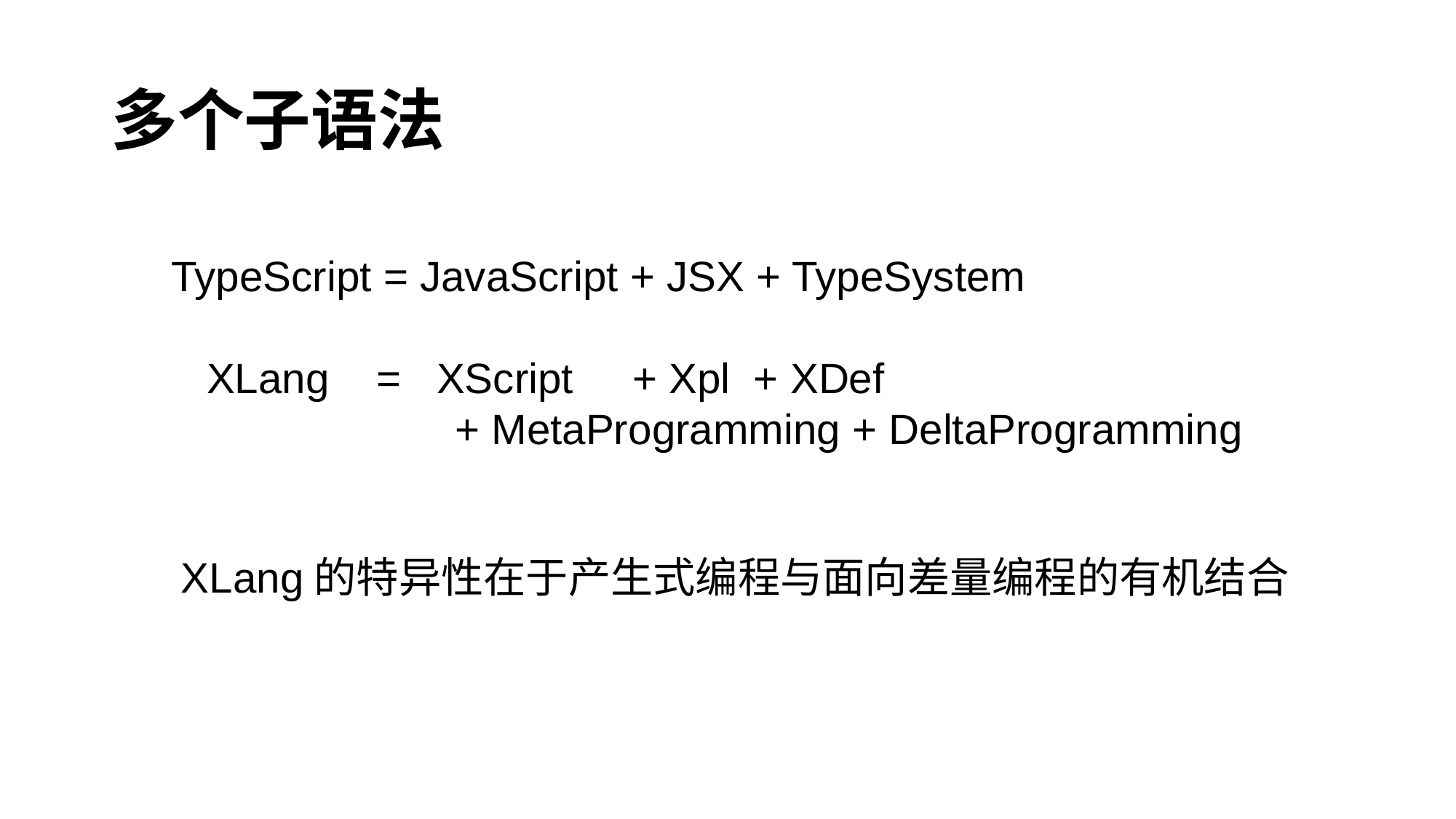

# 多个子语法
TypeScript = JavaScript + JSX + TypeSystem

   XLang    =   XScript     + Xpl  + XDef
                        + MetaProgramming + DeltaProgramming
XLang的特异性在于产生式编程与面向差量编程的有机结合